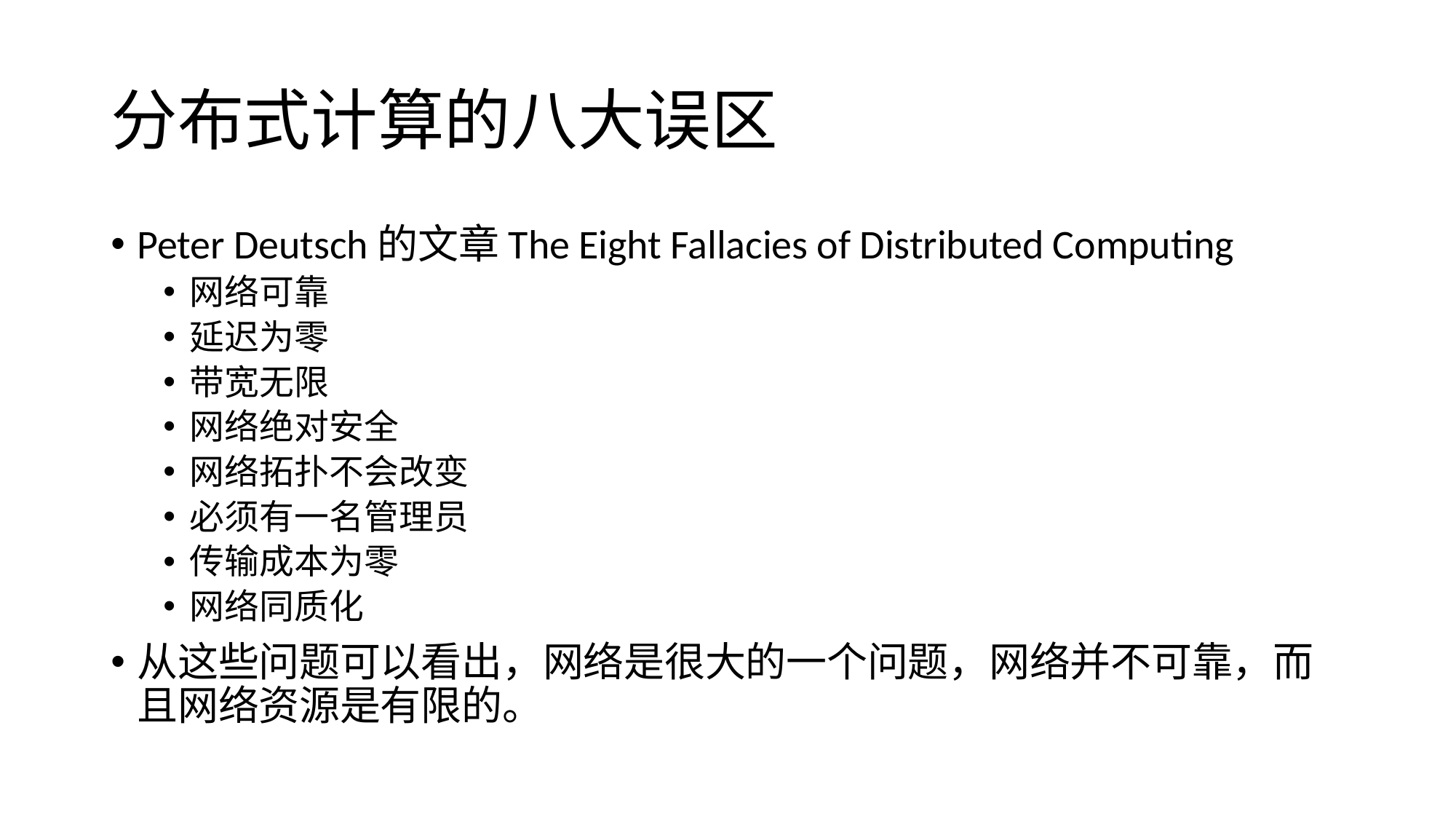

# 分布式计算的八大误区
Peter Deutsch的文章The Eight Fallacies of Distributed Computing
网络可靠
延迟为零
带宽无限
网络绝对安全
网络拓扑不会改变
必须有一名管理员
传输成本为零
网络同质化
从这些问题可以看出，网络是很大的一个问题，网络并不可靠，而且网络资源是有限的。